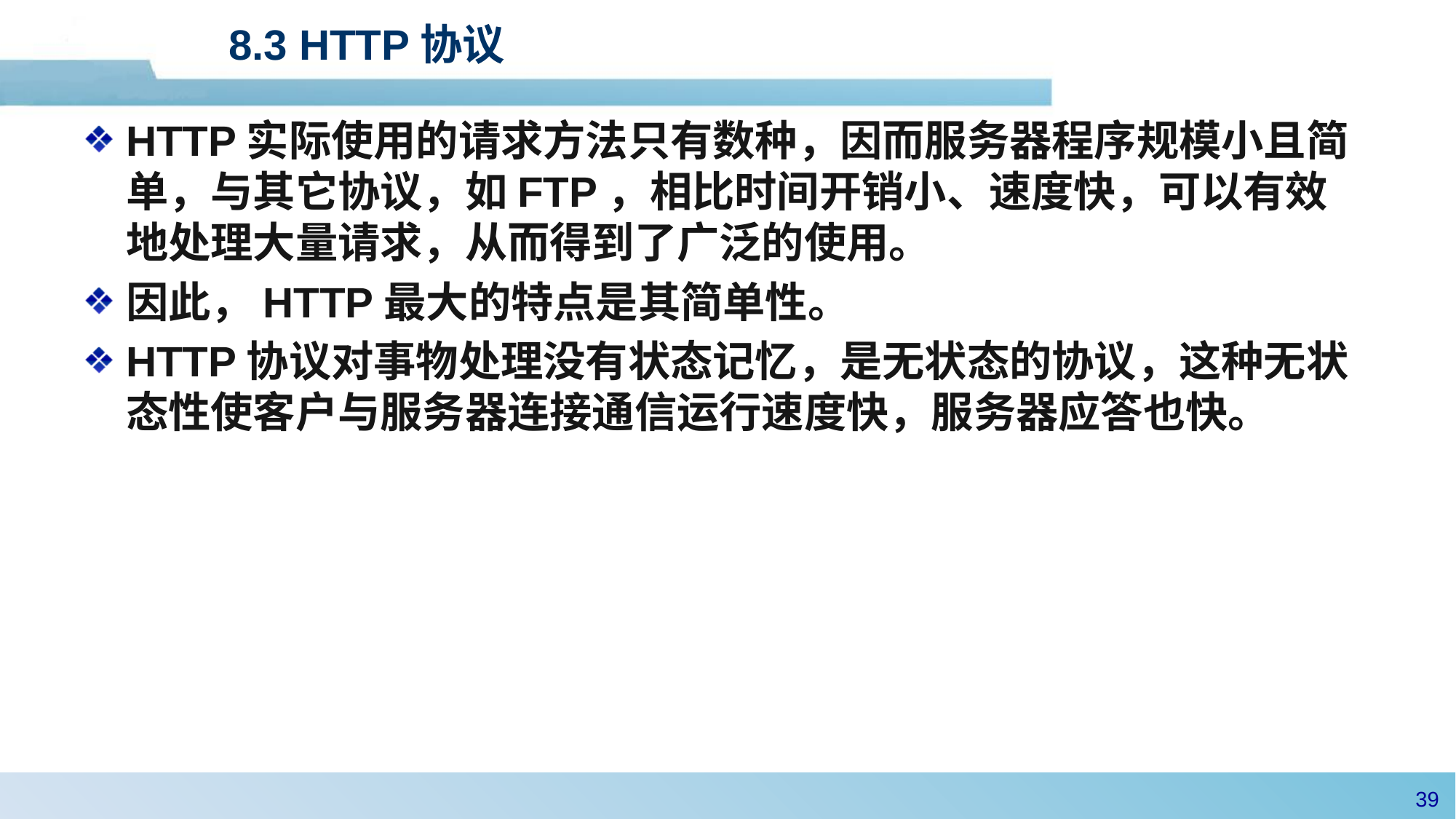

#
8.3 HTTP协议
HTTP实际使用的请求方法只有数种，因而服务器程序规模小且简单，与其它协议，如FTP，相比时间开销小、速度快，可以有效地处理大量请求，从而得到了广泛的使用。
因此，HTTP最大的特点是其简单性。
HTTP协议对事物处理没有状态记忆，是无状态的协议，这种无状态性使客户与服务器连接通信运行速度快，服务器应答也快。

39